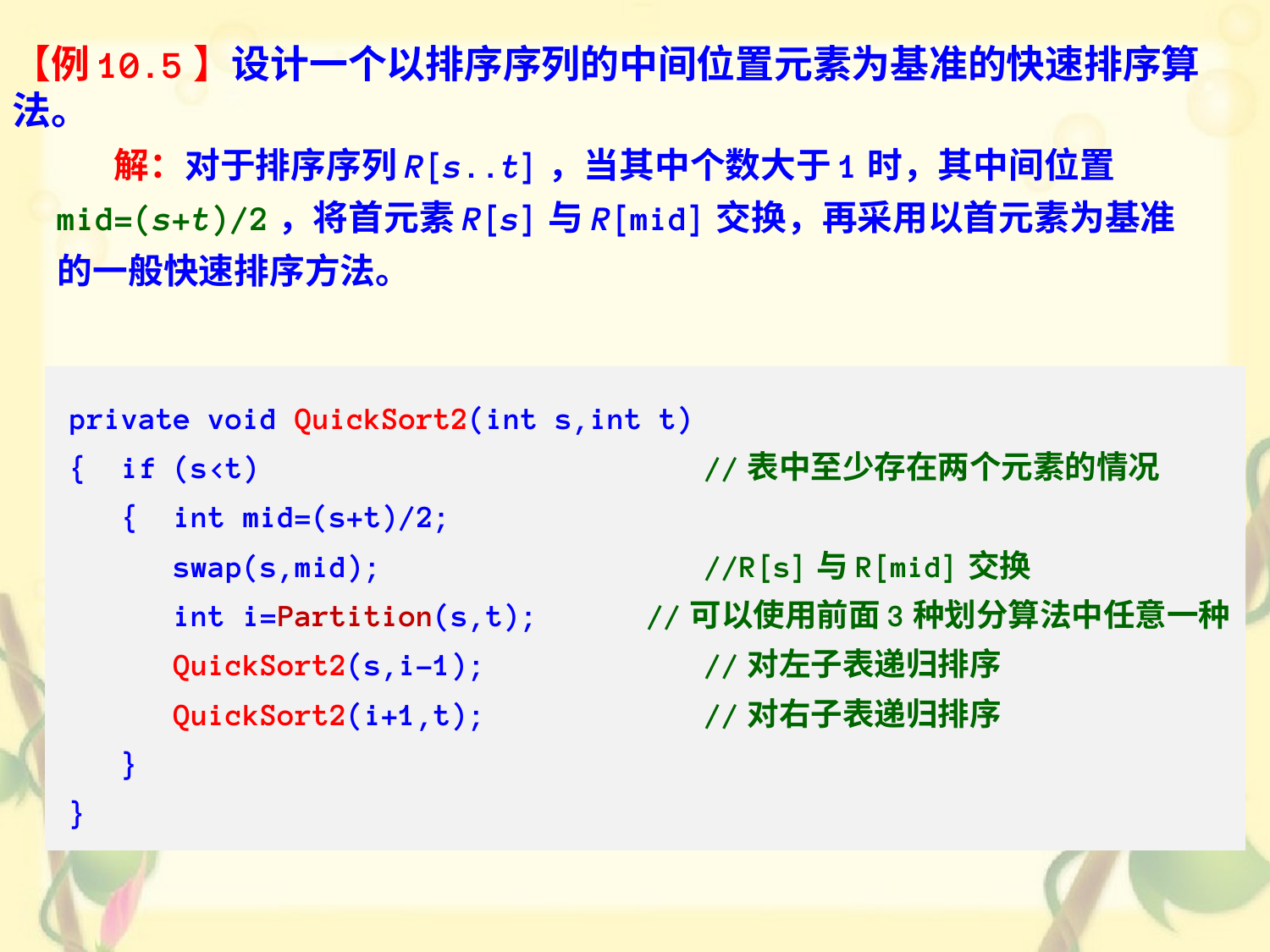

【例10.5】设计一个以排序序列的中间位置元素为基准的快速排序算法。
      解：对于排序序列R[s..t]，当其中个数大于1时，其中间位置mid=(s+t)/2，将首元素R[s]与R[mid]交换，再采用以首元素为基准的一般快速排序方法。
private void QuickSort2(int s,int t)
{  if (s<t) 				//表中至少存在两个元素的情况
   {  int mid=(s+t)/2;
      swap(s,mid); 	 		//R[s]与R[mid]交换
      int i=Partition(s,t);	    //可以使用前面3种划分算法中任意一种
      QuickSort2(s,i-1);		//对左子表递归排序
      QuickSort2(i+1,t);		//对右子表递归排序
   }
}